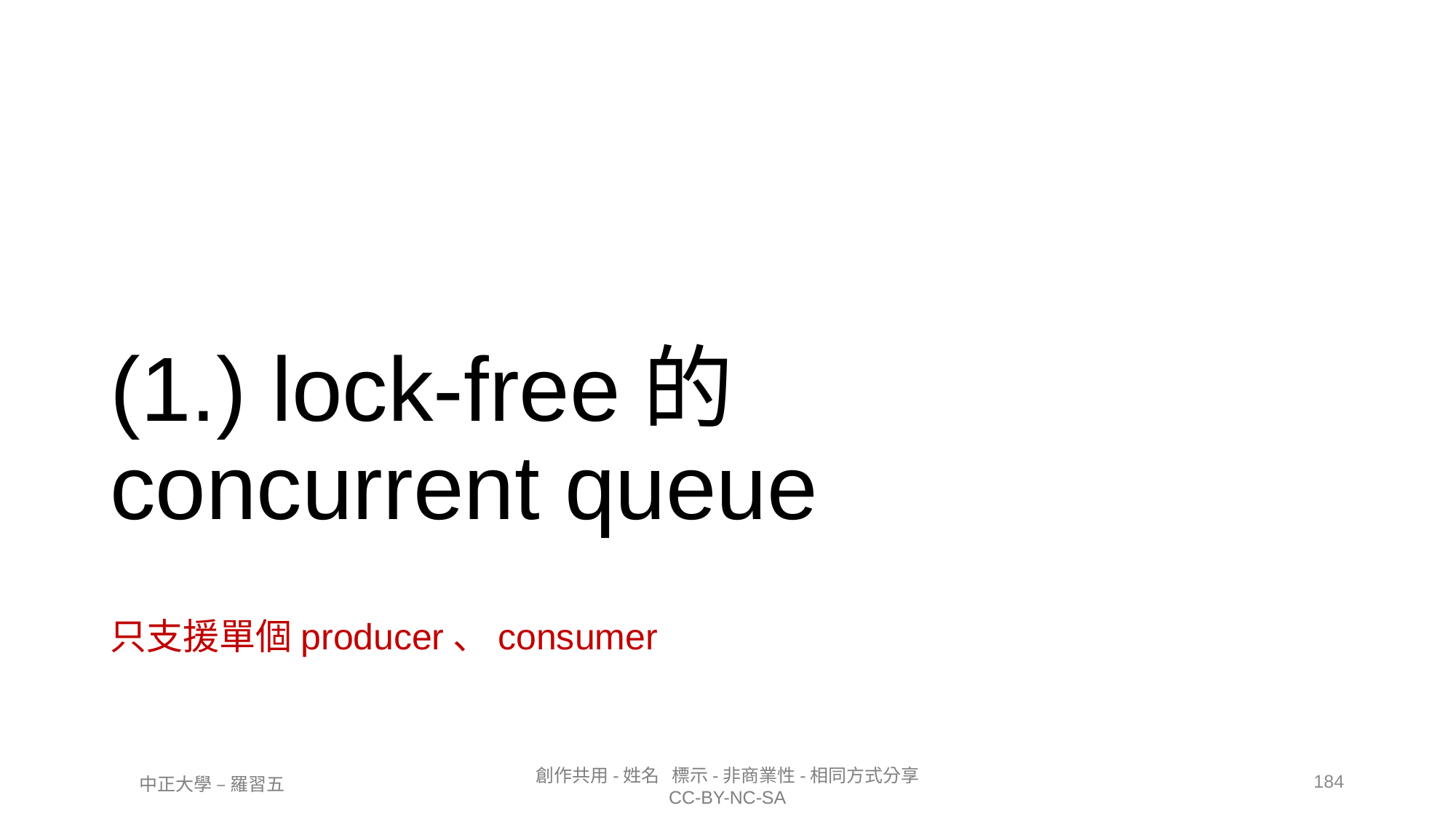

# (1.) lock-free的 concurrent queue
只支援單個producer、consumer
184